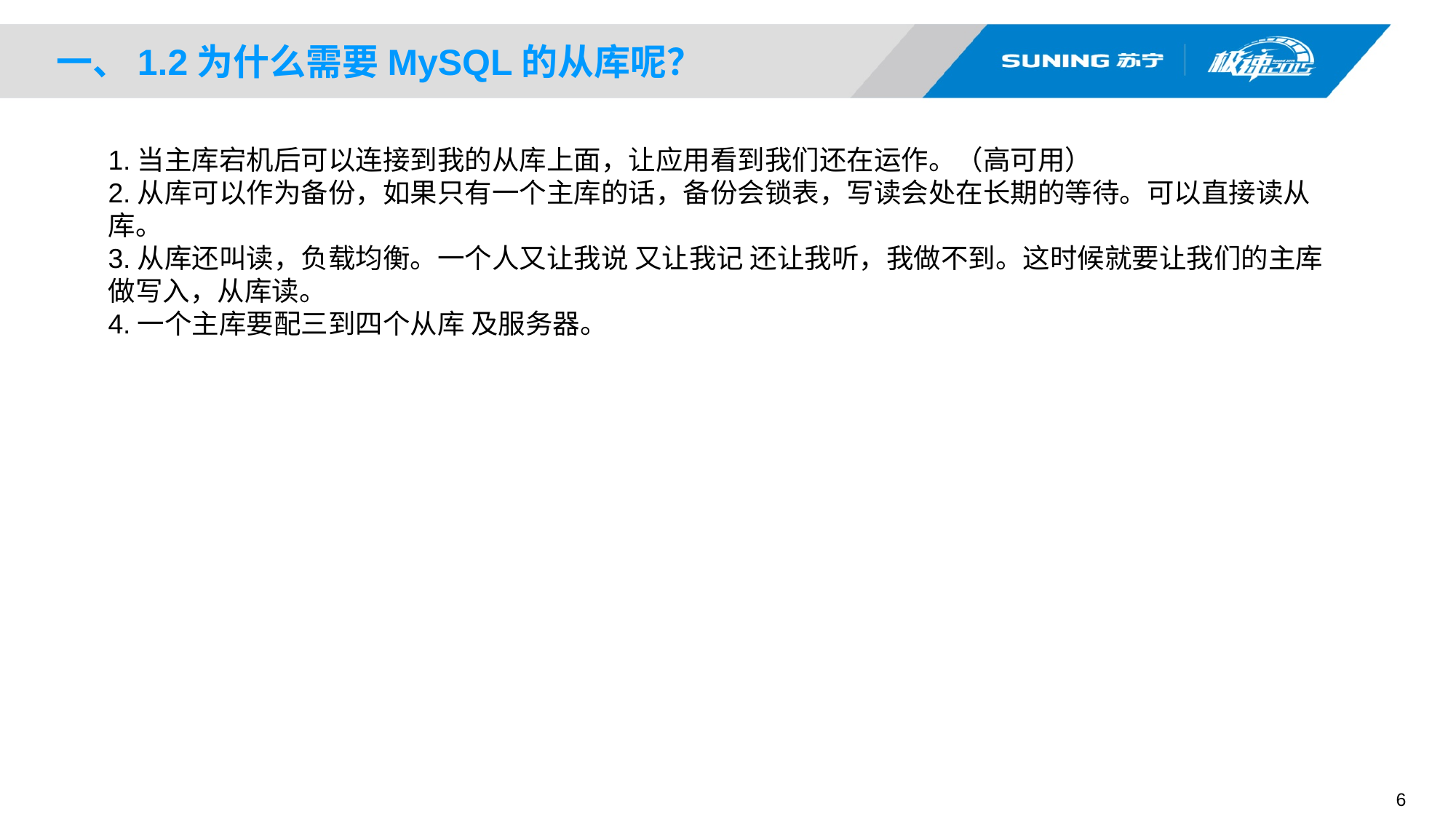

# 一、1.2为什么需要MySQL的从库呢？
1.当主库宕机后可以连接到我的从库上面，让应用看到我们还在运作。（高可用）
2.从库可以作为备份，如果只有一个主库的话，备份会锁表，写读会处在长期的等待。可以直接读从库。
3.从库还叫读，负载均衡。一个人又让我说 又让我记 还让我听，我做不到。这时候就要让我们的主库做写入，从库读。
4.一个主库要配三到四个从库 及服务器。